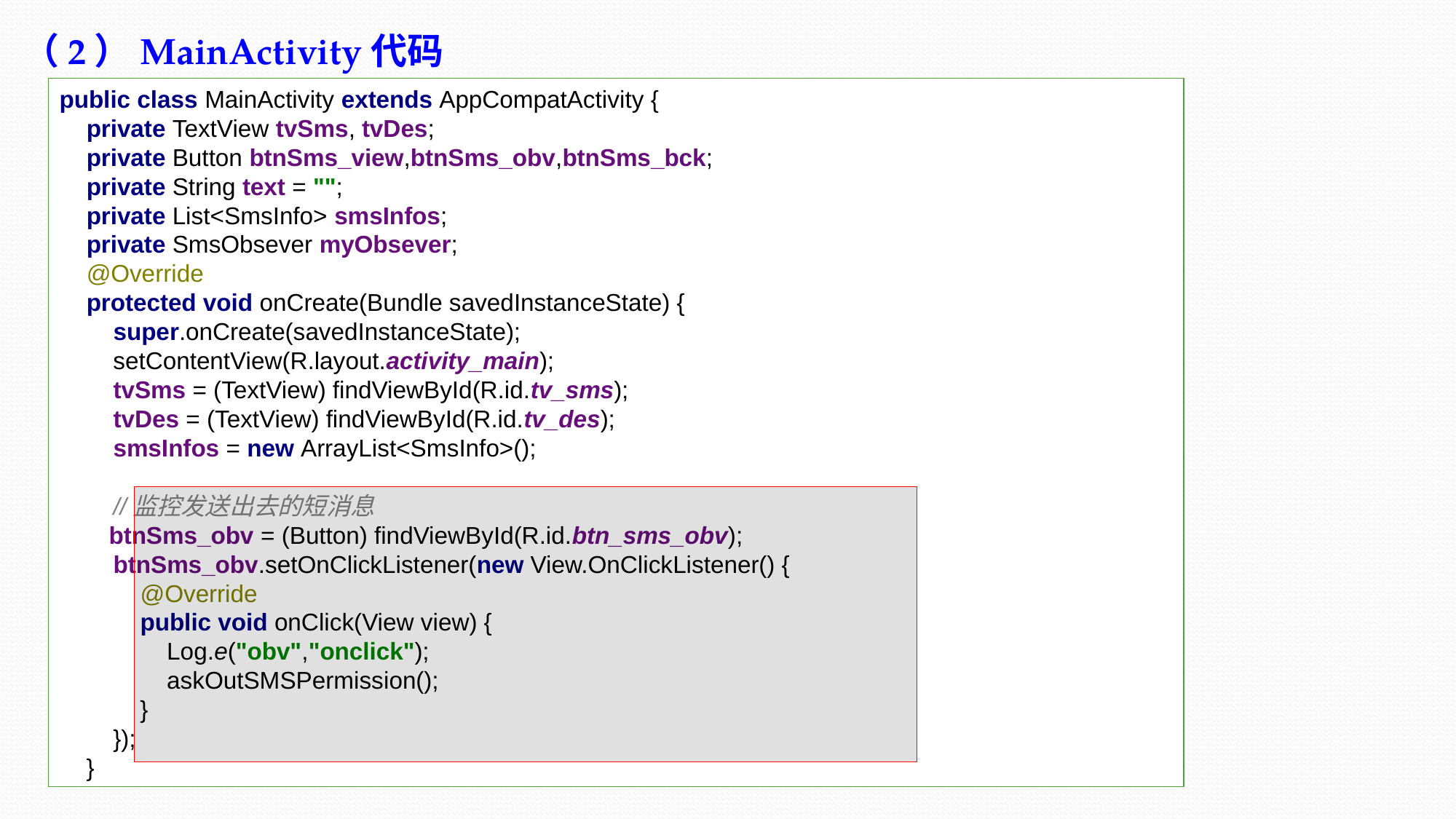

（2）MainActivity代码
public class MainActivity extends AppCompatActivity {
    private TextView tvSms, tvDes;
    private Button btnSms_view,btnSms_obv,btnSms_bck;
    private String text = "";
    private List<SmsInfo> smsInfos;
    private SmsObsever myObsever;
    @Override
    protected void onCreate(Bundle savedInstanceState) {
        super.onCreate(savedInstanceState);
        setContentView(R.layout.activity_main);
        tvSms = (TextView) findViewById(R.id.tv_sms);
        tvDes = (TextView) findViewById(R.id.tv_des);
        smsInfos = new ArrayList<SmsInfo>();
        //监控发送出去的短消息
        btnSms_obv = (Button) findViewById(R.id.btn_sms_obv);
        btnSms_obv.setOnClickListener(new View.OnClickListener() {
            @Override
            public void onClick(View view) {
                Log.e("obv","onclick");
                askOutSMSPermission();
            }
        });
    }